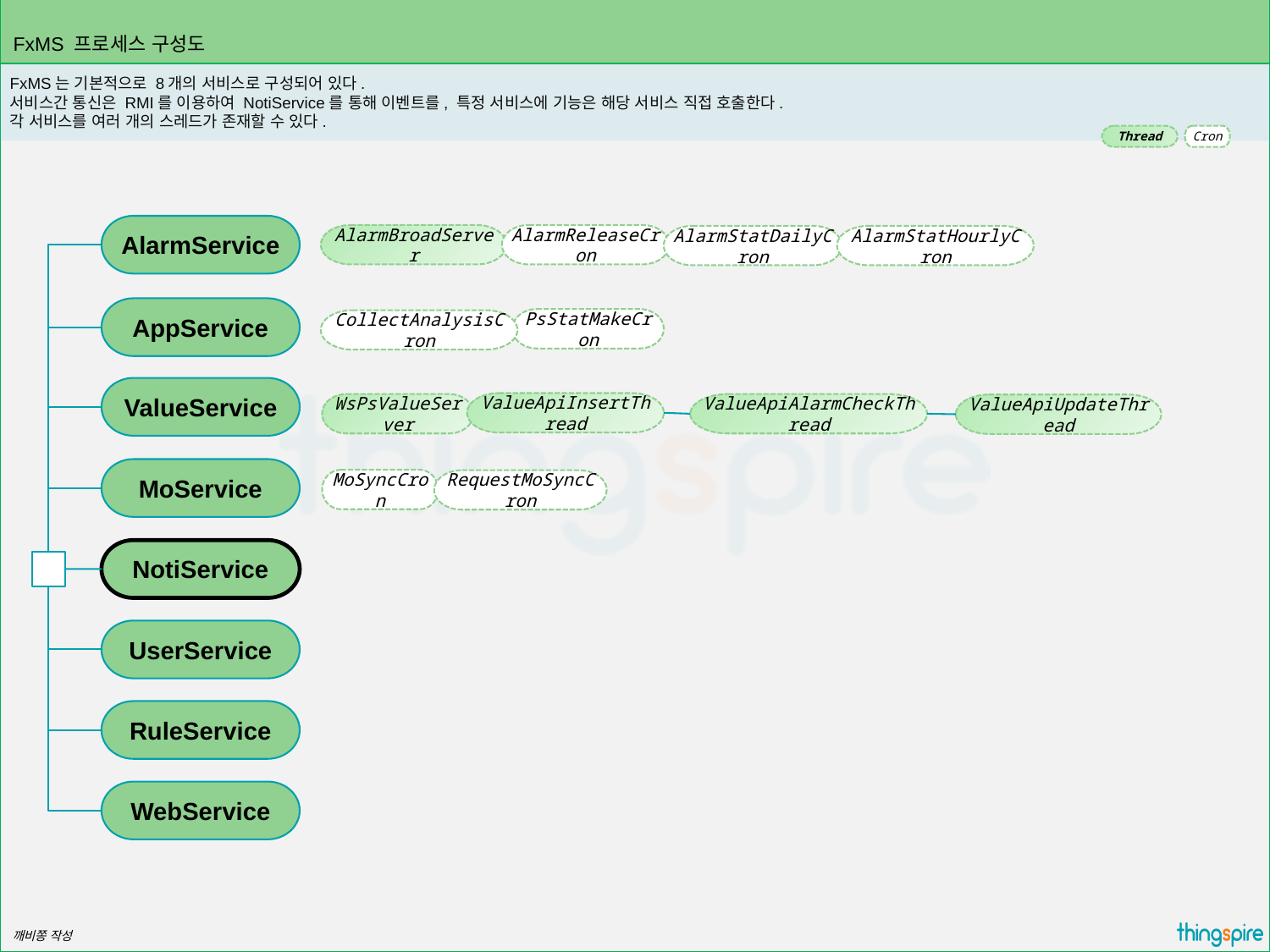

# FxMS 프로세스 구성도
FxMS는 기본적으로 8개의 서비스로 구성되어 있다.
서비스간 통신은 RMI를 이용하여 NotiService를 통해 이벤트를, 특정 서비스에 기능은 해당 서비스 직접 호출한다.
각 서비스를 여러 개의 스레드가 존재할 수 있다.
Thread
Cron
AlarmService
AlarmBroadServer
AlarmReleaseCron
AlarmStatDailyCron
AlarmStatHourlyCron
AppService
PsStatMakeCron
CollectAnalysisCron
ValueService
ValueApiInsertThread
WsPsValueServer
ValueApiAlarmCheckThread
ValueApiUpdateThread
MoService
MoSyncCron
RequestMoSyncCron
NotiService

UserService
RuleService
WebService